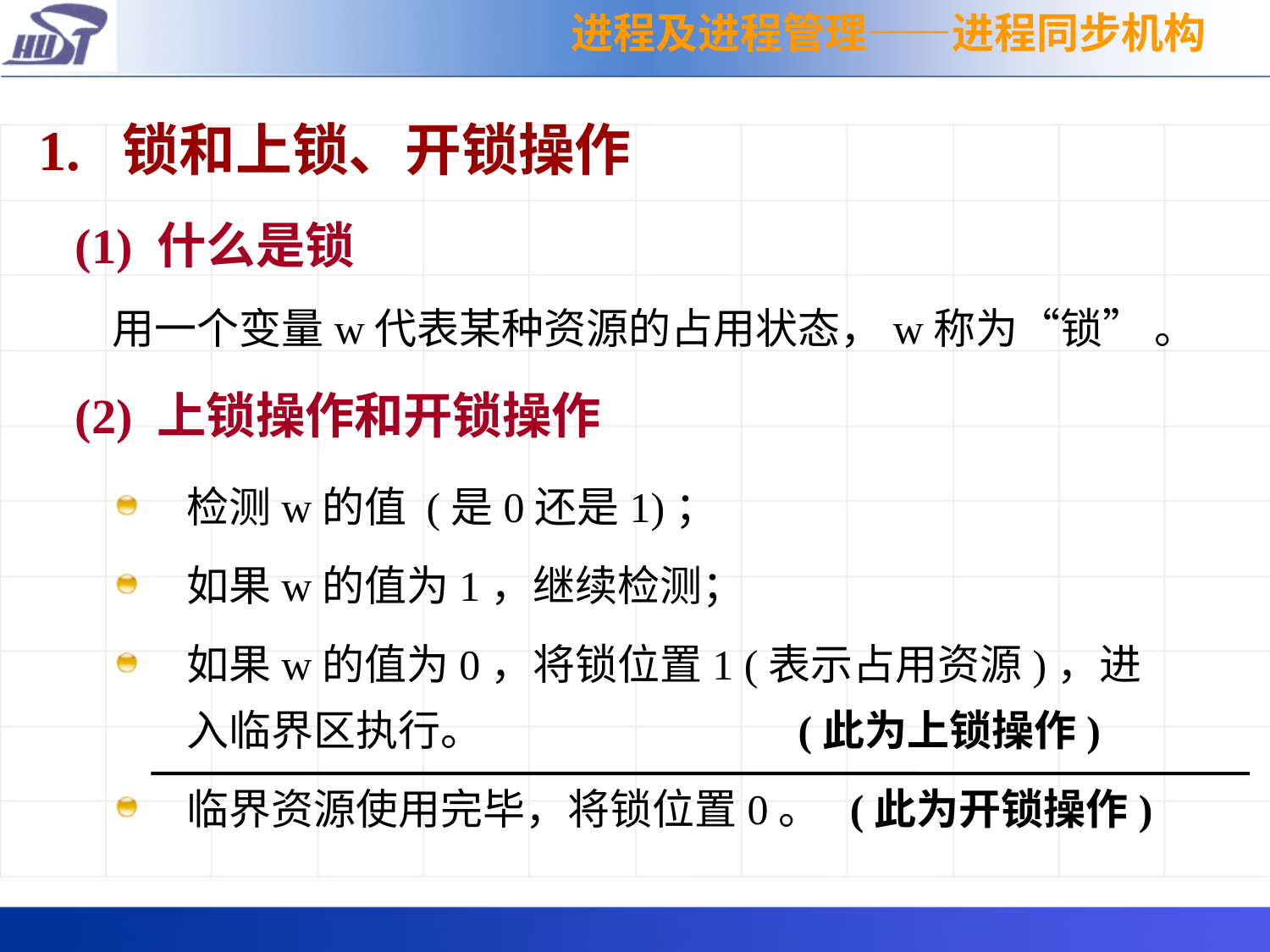

进程及进程管理——进程同步机构
1.  锁和上锁、开锁操作
   (1) 什么是锁
	用一个变量w代表某种资源的占用状态，w称为“锁” 。
   (2) 上锁操作和开锁操作
检测w的值 (是0还是1)；
如果w的值为1，继续检测；
如果w的值为0，将锁位置1 (表示占用资源)，进入临界区执行。                                (此为上锁操作)
临界资源使用完毕，将锁位置0。  (此为开锁操作)